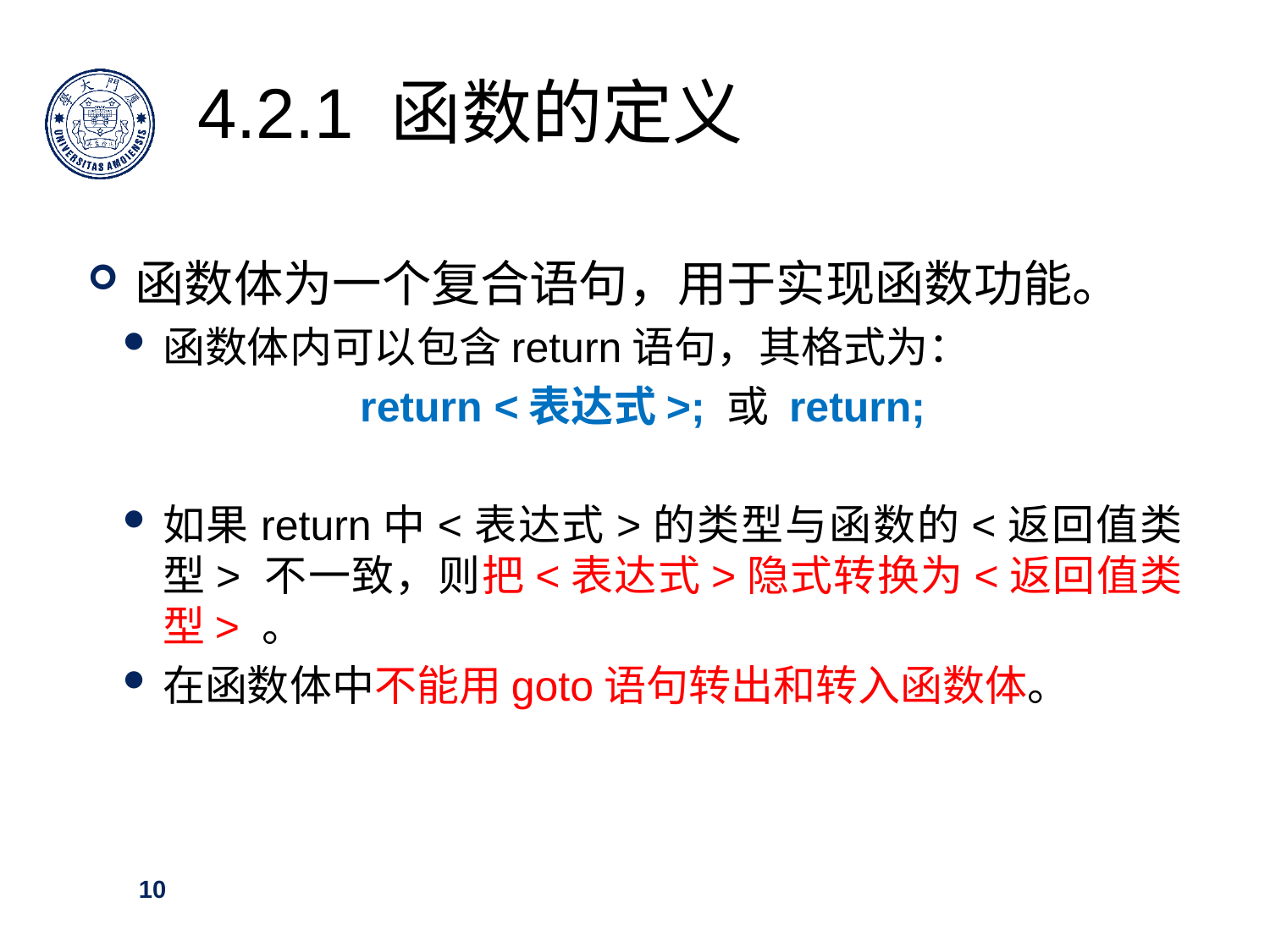

4.2.1 函数的定义
函数体为一个复合语句，用于实现函数功能。
函数体内可以包含return语句，其格式为：
return <表达式>; 或 return;

如果return中<表达式>的类型与函数的<返回值类型> 不一致，则把<表达式>隐式转换为<返回值类型> 。
在函数体中不能用goto语句转出和转入函数体。
10